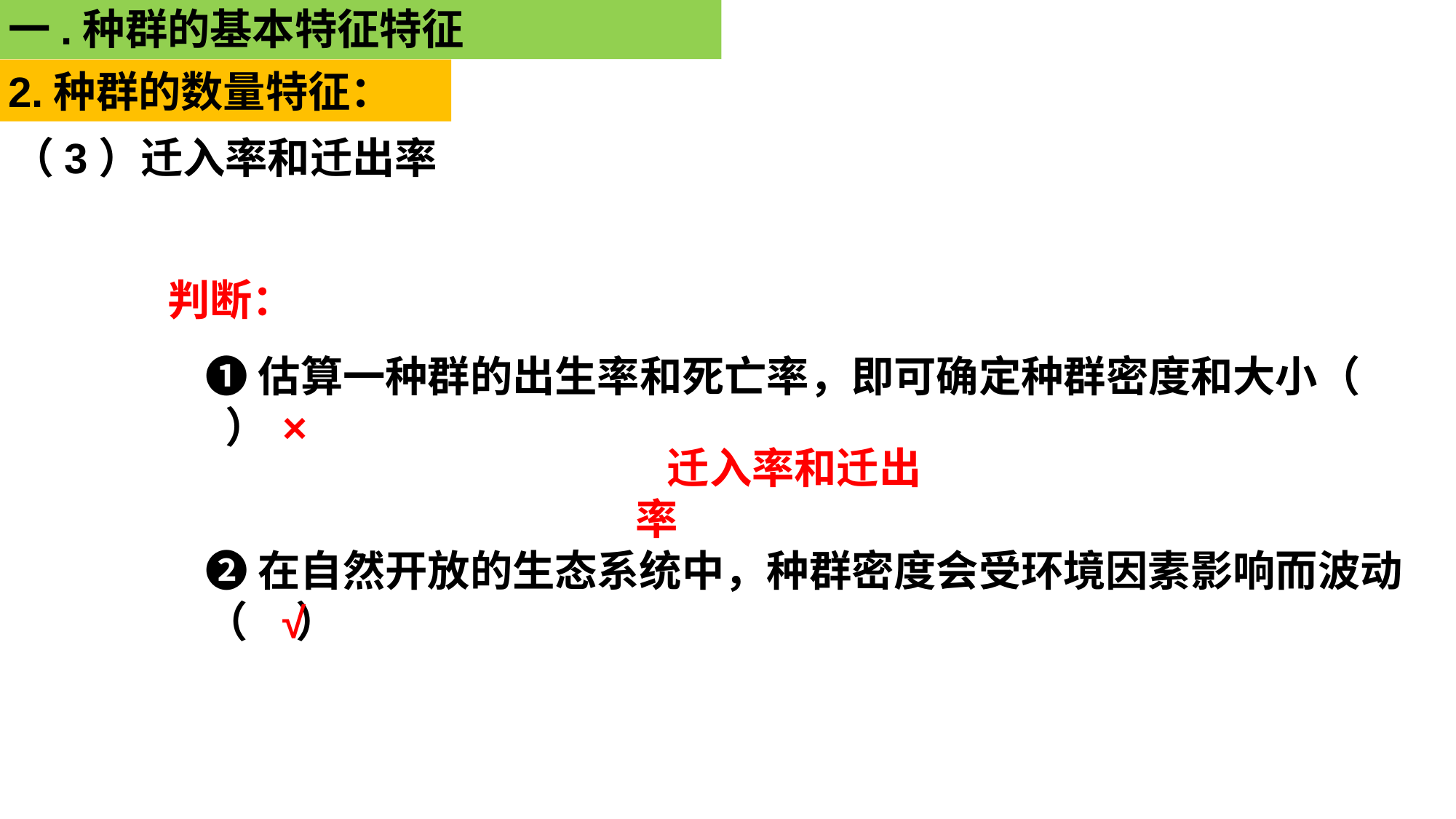

一.种群的基本特征特征
2.种群的数量特征：
（3）迁入率和迁出率
判断：
➊估算一种群的出生率和死亡率，即可确定种群密度和大小（     ）
×
迁入率和迁出率
➋在自然开放的生态系统中，种群密度会受环境因素影响而波动（     ）
√